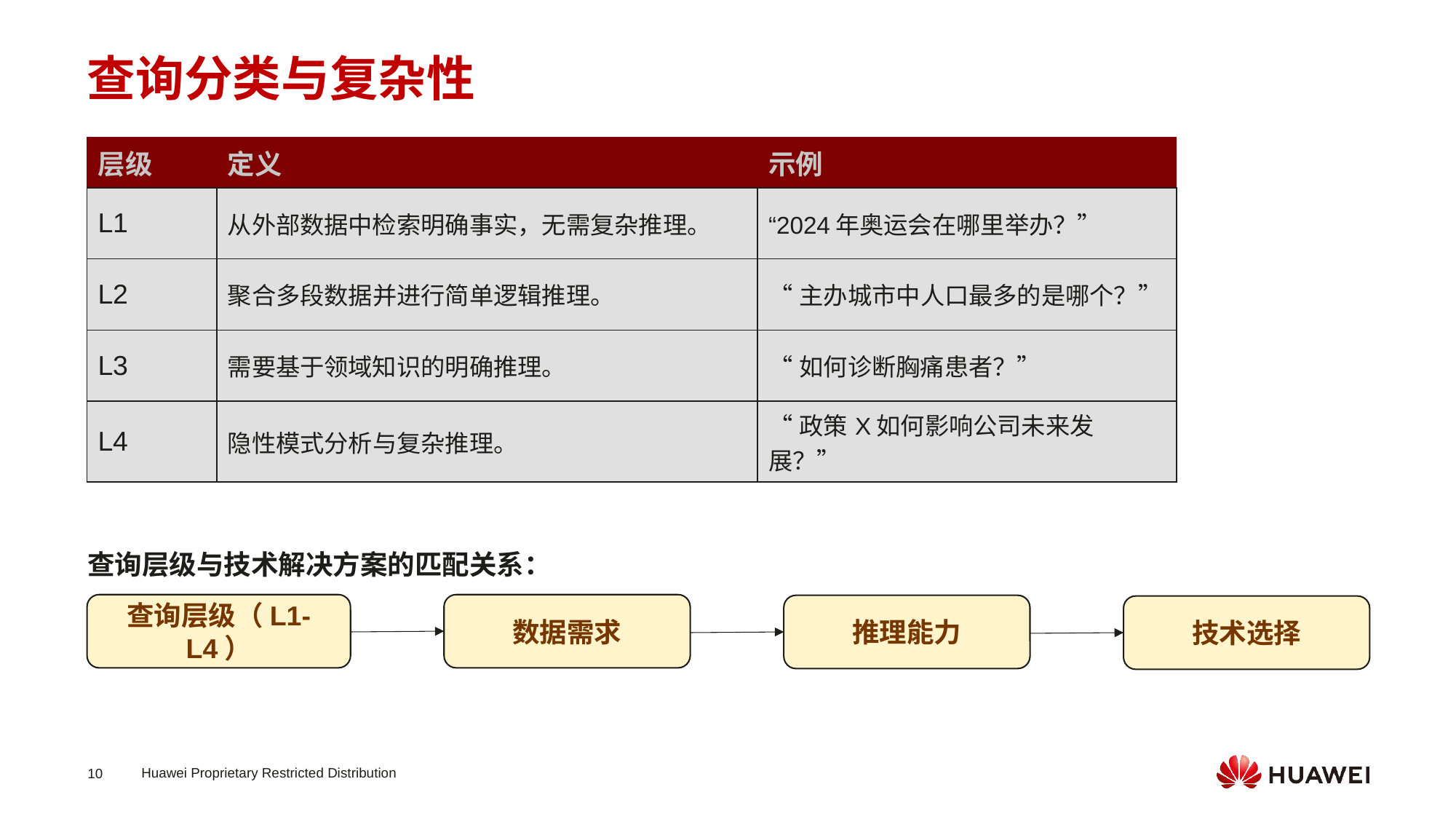

查询分类与复杂性

| 层级 | 定义 | 示例 |
| --- | --- | --- |
| L1 | 从外部数据中检索明确事实，无需复杂推理。 | “2024年奥运会在哪里举办？” |
| L2 | 聚合多段数据并进行简单逻辑推理。 | “主办城市中人口最多的是哪个？” |
| L3 | 需要基于领域知识的明确推理。 | “如何诊断胸痛患者？” |
| L4 | 隐性模式分析与复杂推理。 | “政策X如何影响公司未来发展？” |
查询层级与技术解决方案的匹配关系：
查询层级（L1-L4）
数据需求
推理能力
技术选择